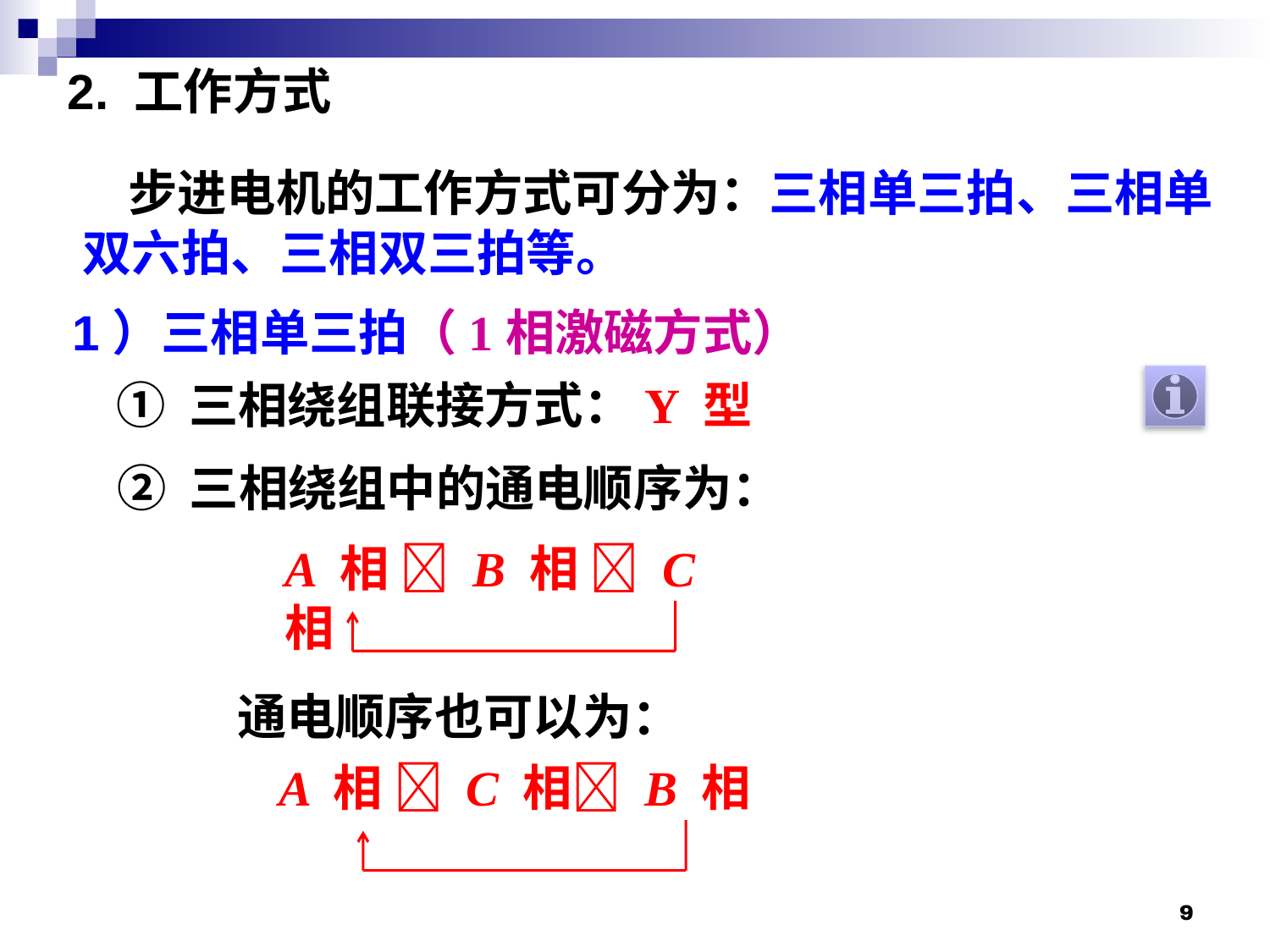

2. 工作方式
   步进电机的工作方式可分为：三相单三拍、三相单双六拍、三相双三拍等。
1）三相单三拍（1相激磁方式）

① 三相绕组联接方式：Y 型
② 三相绕组中的通电顺序为：
A 相 → B 相 → C 相

通电顺序也可以为：
   A 相 → C 相→ B 相

9